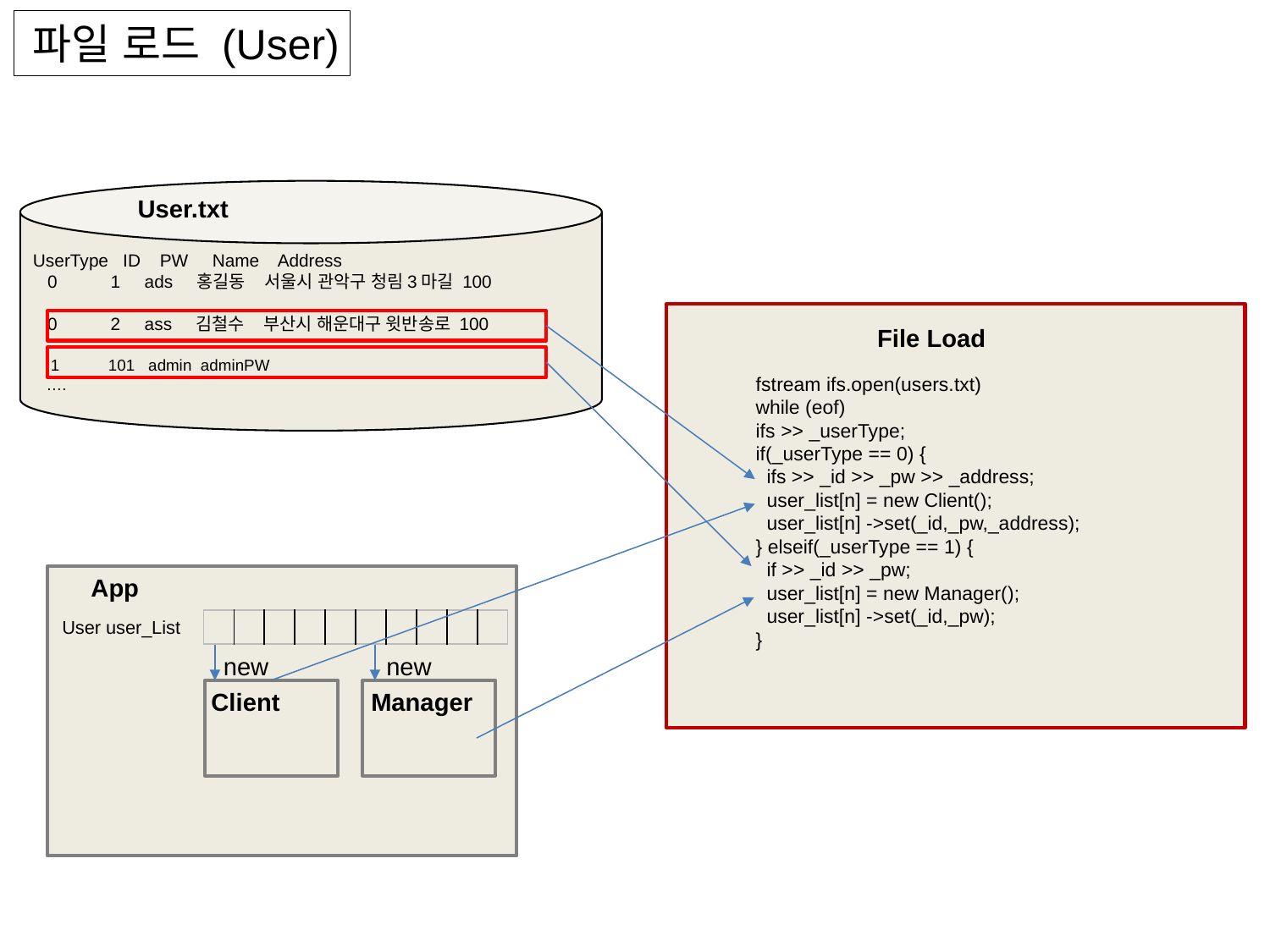

파일 로드 (User)

UserType   ID    PW     Name    Address
   0           1     ads    홍길동    서울시 관악구 청림3마길 100

   0           2     ass    김철수    부산시 해운대구 윗반송로 100

    1           101   admin  adminPW
   ….

User.txt

File Load
  fstream ifs.open(users.txt)
  while (eof)
  ifs >> _userType;
  if(_userType == 0) {
    ifs >> _id >> _pw >> _address;
    user_list[n] = new Client();
    user_list[n] ->set(_id,_pw,_address);
  } elseif(_userType == 1) {
    if >> _id >> _pw;
    user_list[n] = new Manager();
    user_list[n] ->set(_id,_pw);
  }

App
User user_List
|  |  |  |  |  |  |  |  |  |  |
| --- | --- | --- | --- | --- | --- | --- | --- | --- | --- |
new
new
Client
Manager